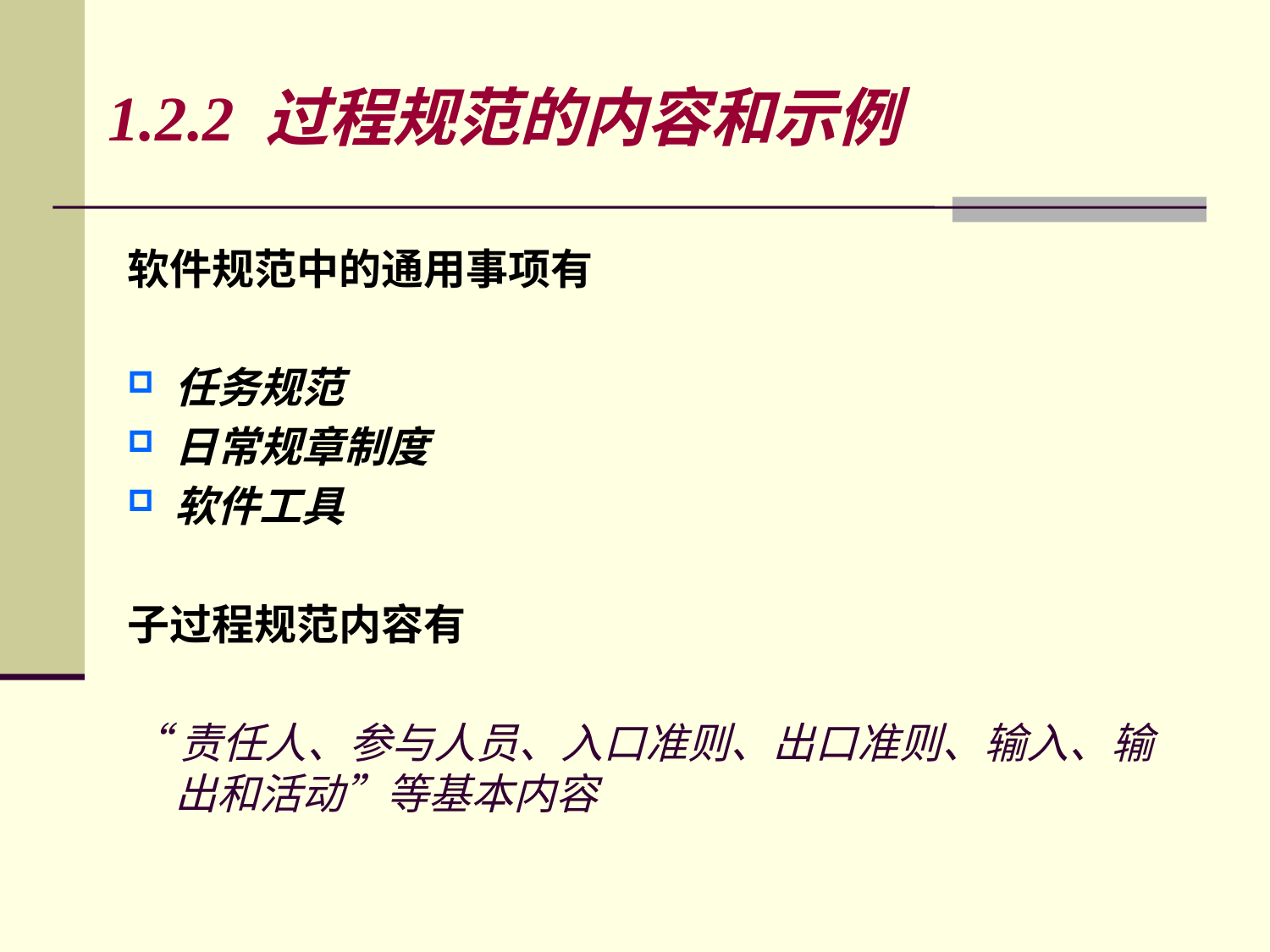

# 1.2.2 过程规范的内容和示例
软件规范中的通用事项有

任务规范
日常规章制度
软件工具

子过程规范内容有

“责任人、参与人员、入口准则、出口准则、输入、输出和活动”等基本内容